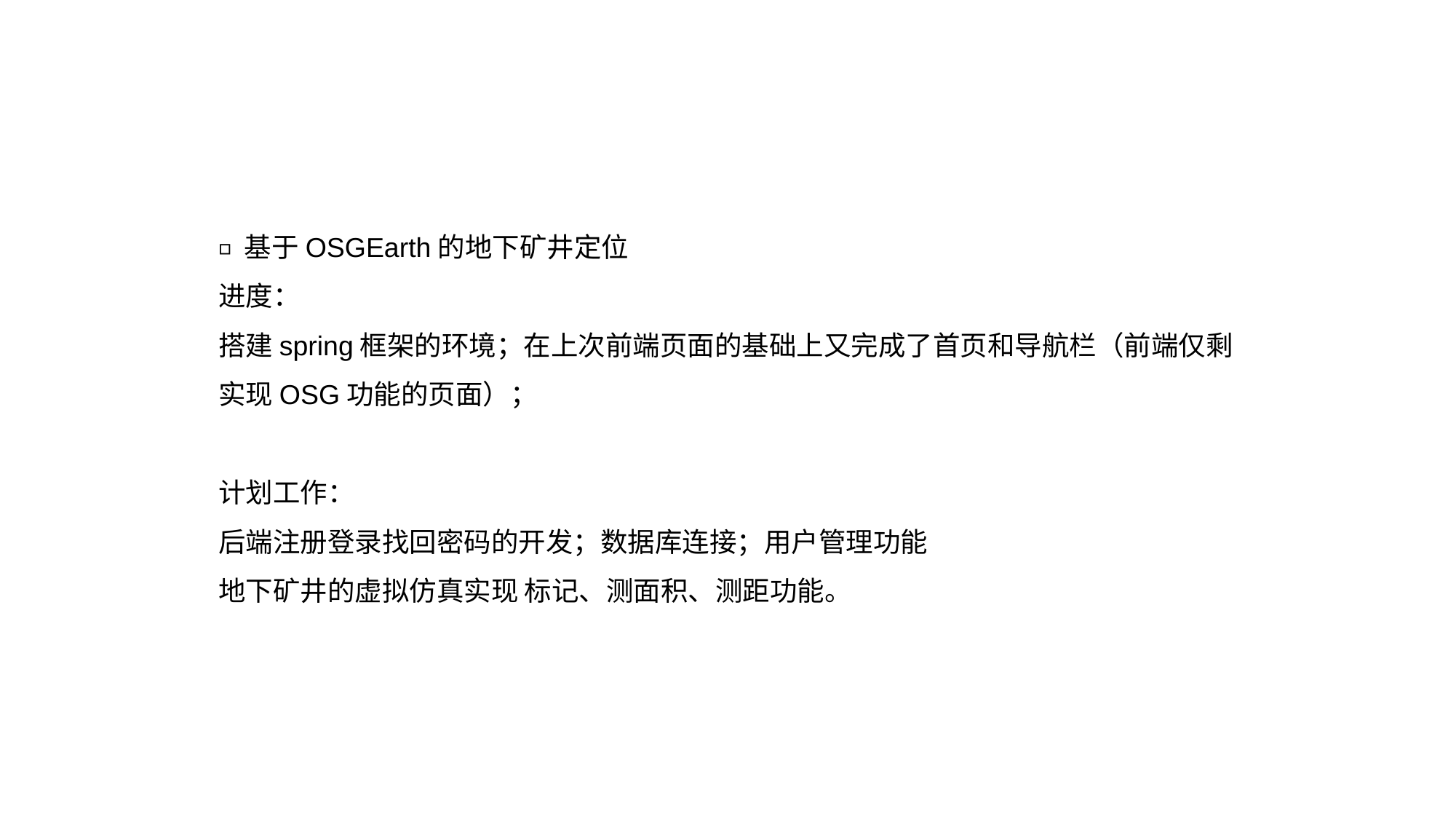

◽ 基于OSGEarth的地下矿井定位
进度：
搭建spring框架的环境；在上次前端页面的基础上又完成了首页和导航栏（前端仅剩实现OSG功能的页面）；

计划工作：
后端注册登录找回密码的开发；数据库连接；用户管理功能
地下矿井的虚拟仿真实现 标记、测面积、测距功能。